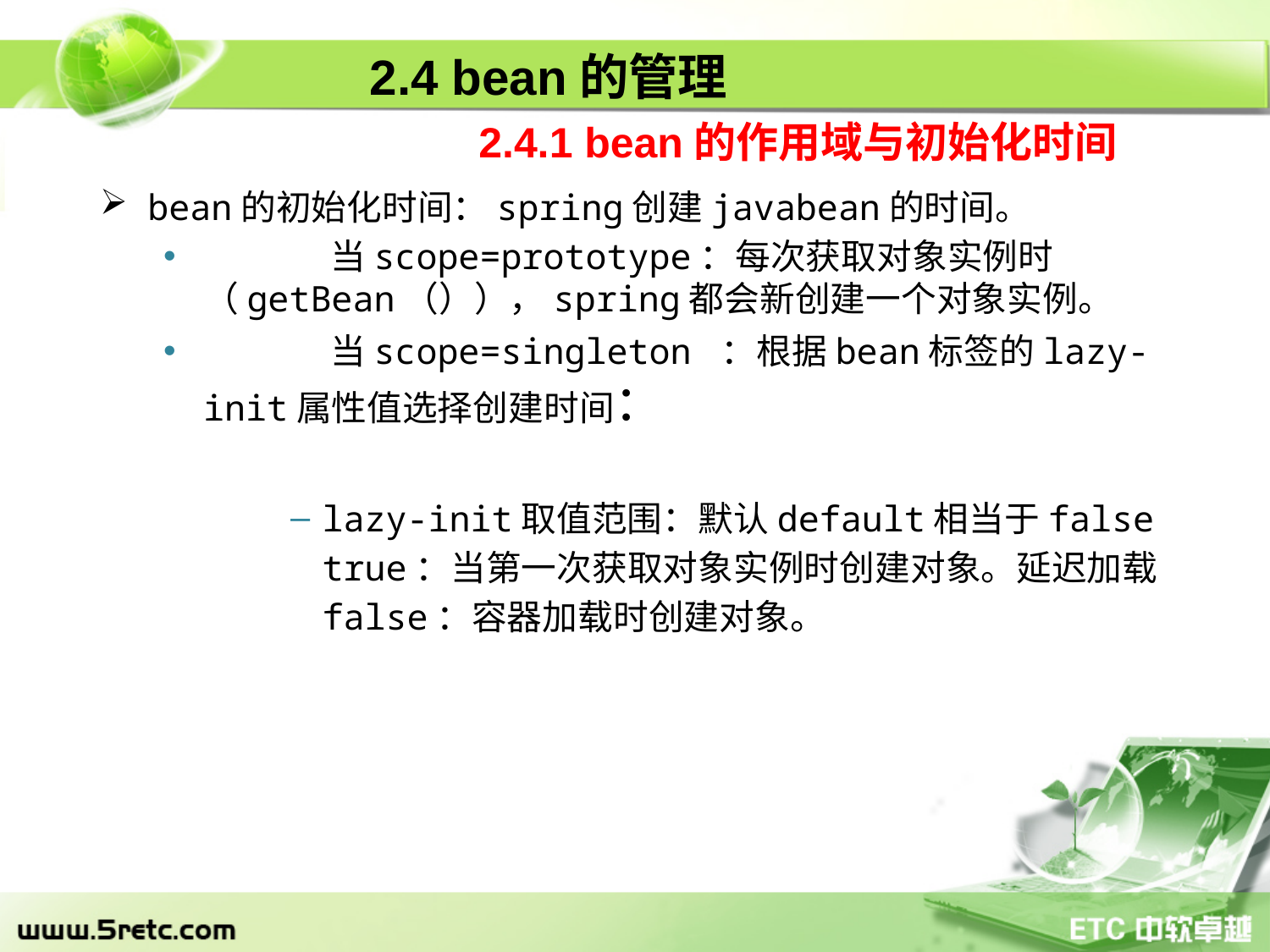

2.4 bean的管理

2.4.1 bean的作用域与初始化时间
bean的初始化时间：spring创建javabean的时间。
	当scope=prototype：每次获取对象实例时（getBean（）），spring都会新创建一个对象实例。
	当scope=singleton ：根据bean标签的lazy-init属性值选择创建时间：

lazy-init取值范围：默认default相当于false
	true：当第一次获取对象实例时创建对象。延迟加载
	false：容器加载时创建对象。